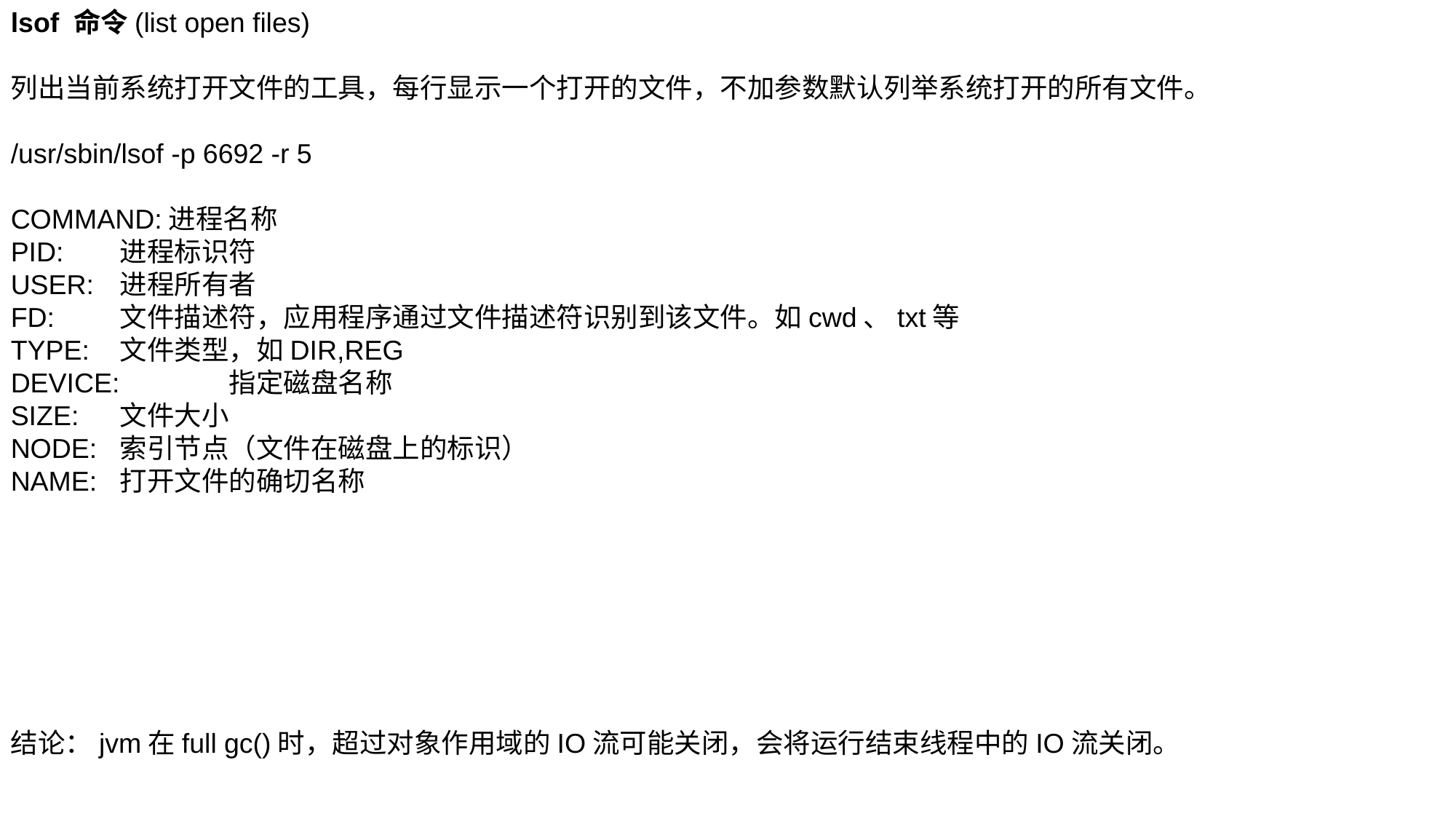

lsof 命令(list open files)

列出当前系统打开文件的工具，每行显示一个打开的文件，不加参数默认列举系统打开的所有文件。

/usr/sbin/lsof -p 6692 -r 5

COMMAND:进程名称
PID:	进程标识符
USER:	进程所有者
FD:	文件描述符，应用程序通过文件描述符识别到该文件。如cwd、txt等
TYPE:	文件类型，如DIR,REG
DEVICE:	指定磁盘名称
SIZE:	文件大小
NODE:	索引节点（文件在磁盘上的标识）
NAME:	打开文件的确切名称

结论：jvm在full gc()时，超过对象作用域的IO流可能关闭，会将运行结束线程中的IO流关闭。